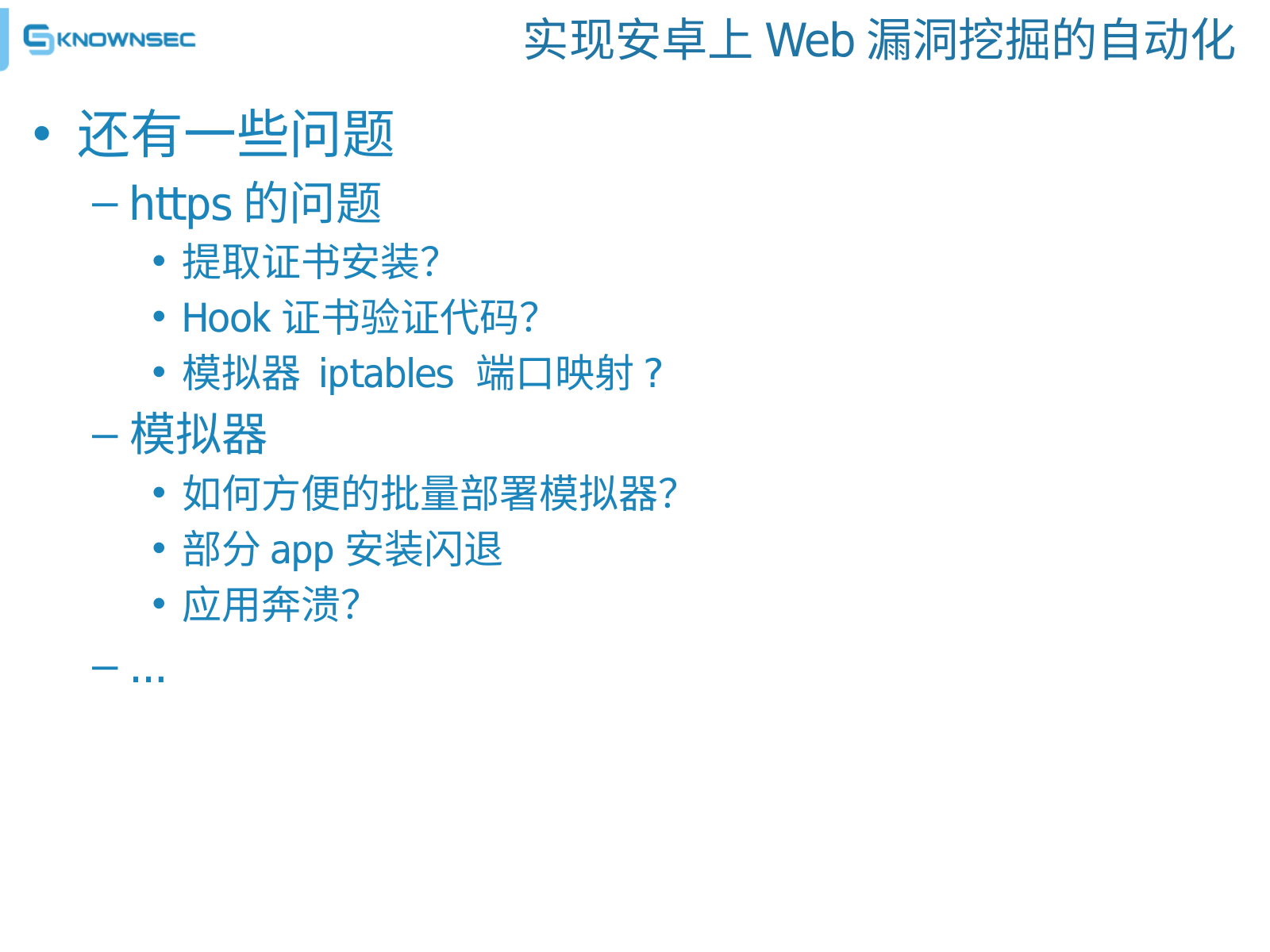

# 实现安卓上Web漏洞挖掘的自动化
还有一些问题
https的问题
提取证书安装？
Hook证书验证代码？
模拟器 iptables 端口映射?
模拟器
如何方便的批量部署模拟器？
部分app安装闪退
应用奔溃？
…